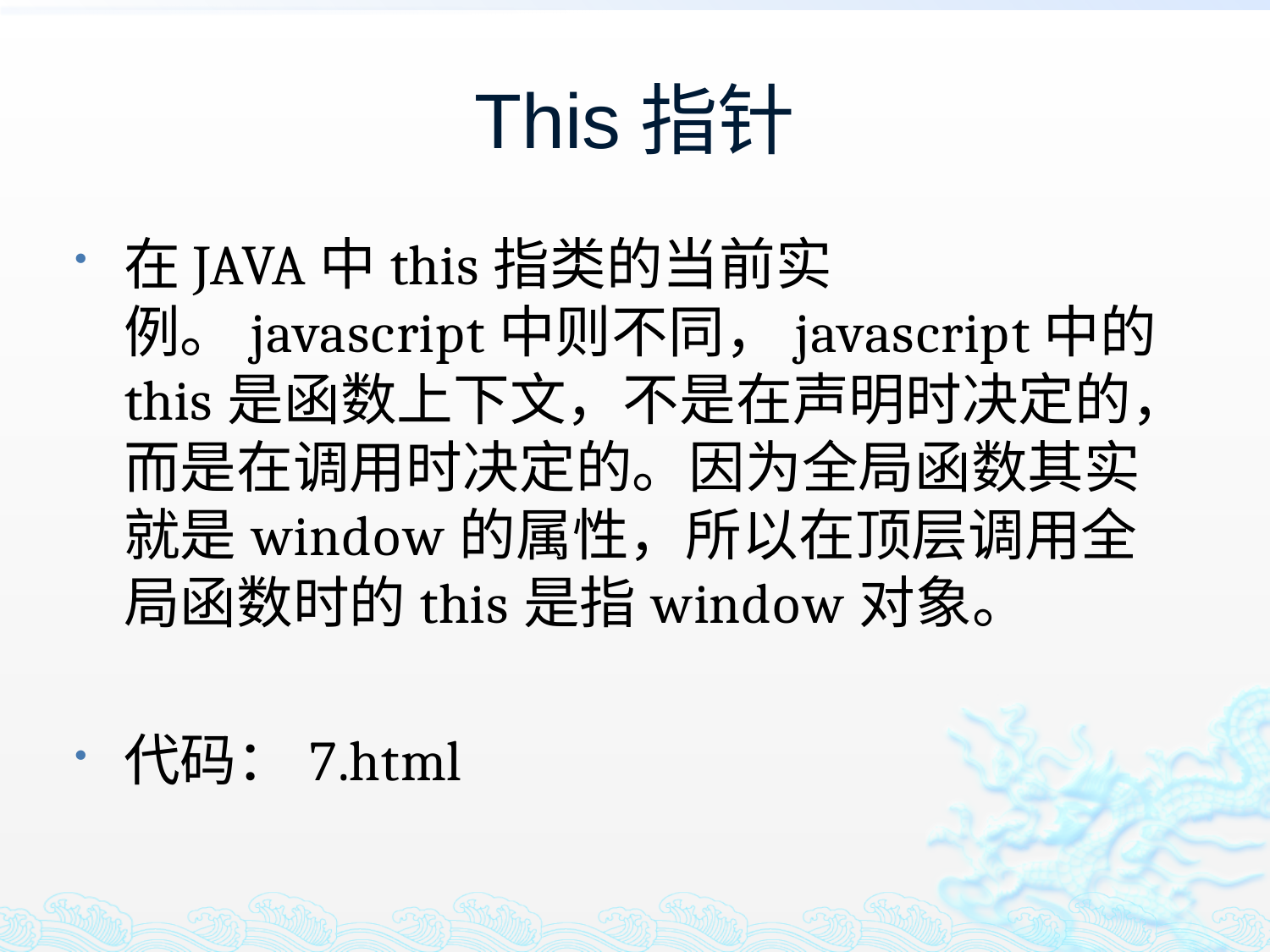

# This指针
在JAVA中this指类的当前实例。javascript中则不同，javascript中的this是函数上下文，不是在声明时决定的，而是在调用时决定的。因为全局函数其实就是window的属性，所以在顶层调用全局函数时的this是指window对象。

代码：7.html